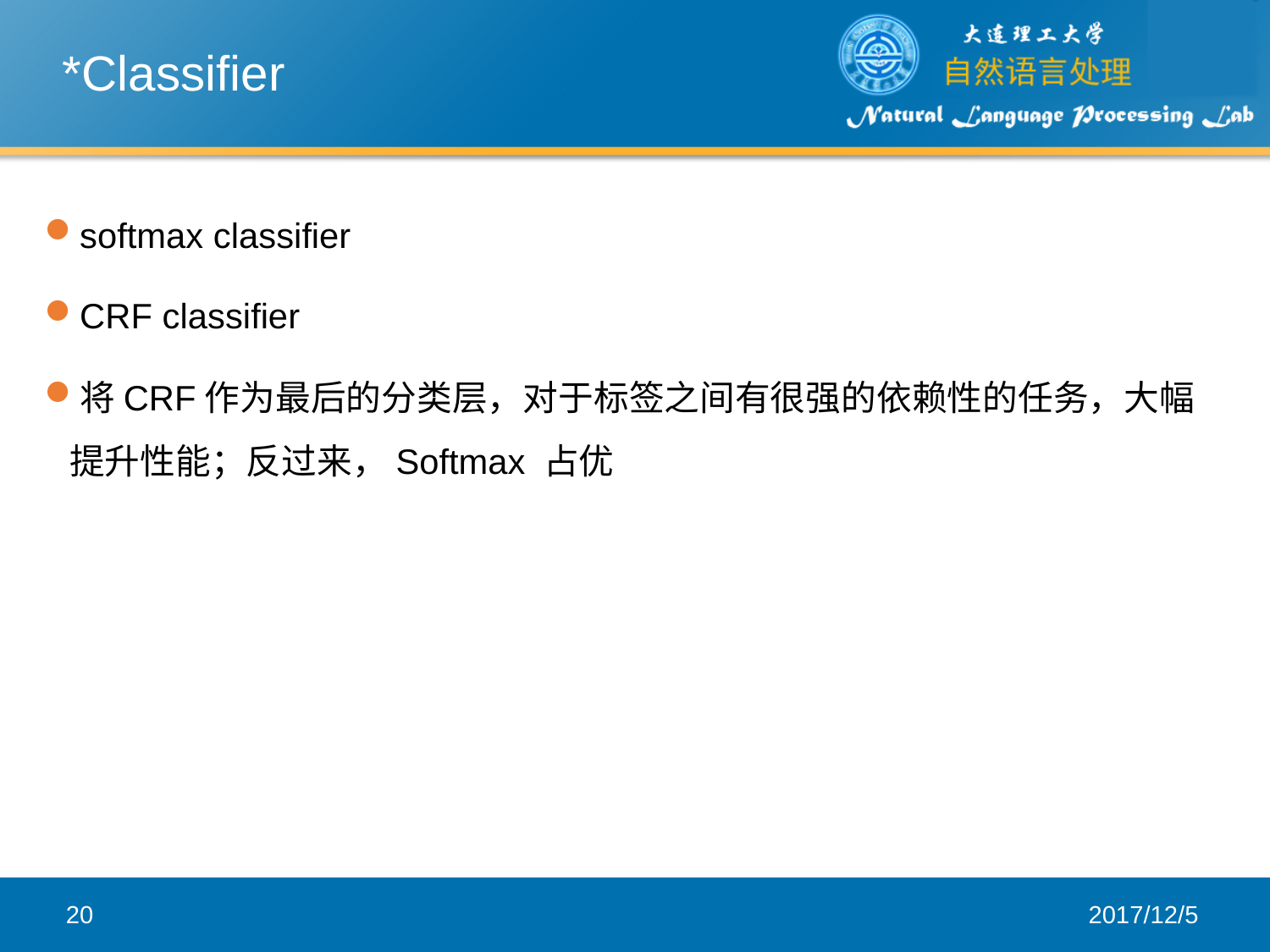

# *Classifier
softmax classifier
CRF classifier
将CRF作为最后的分类层，对于标签之间有很强的依赖性的任务，大幅提升性能；反过来，Softmax 占优

20
2017/12/5